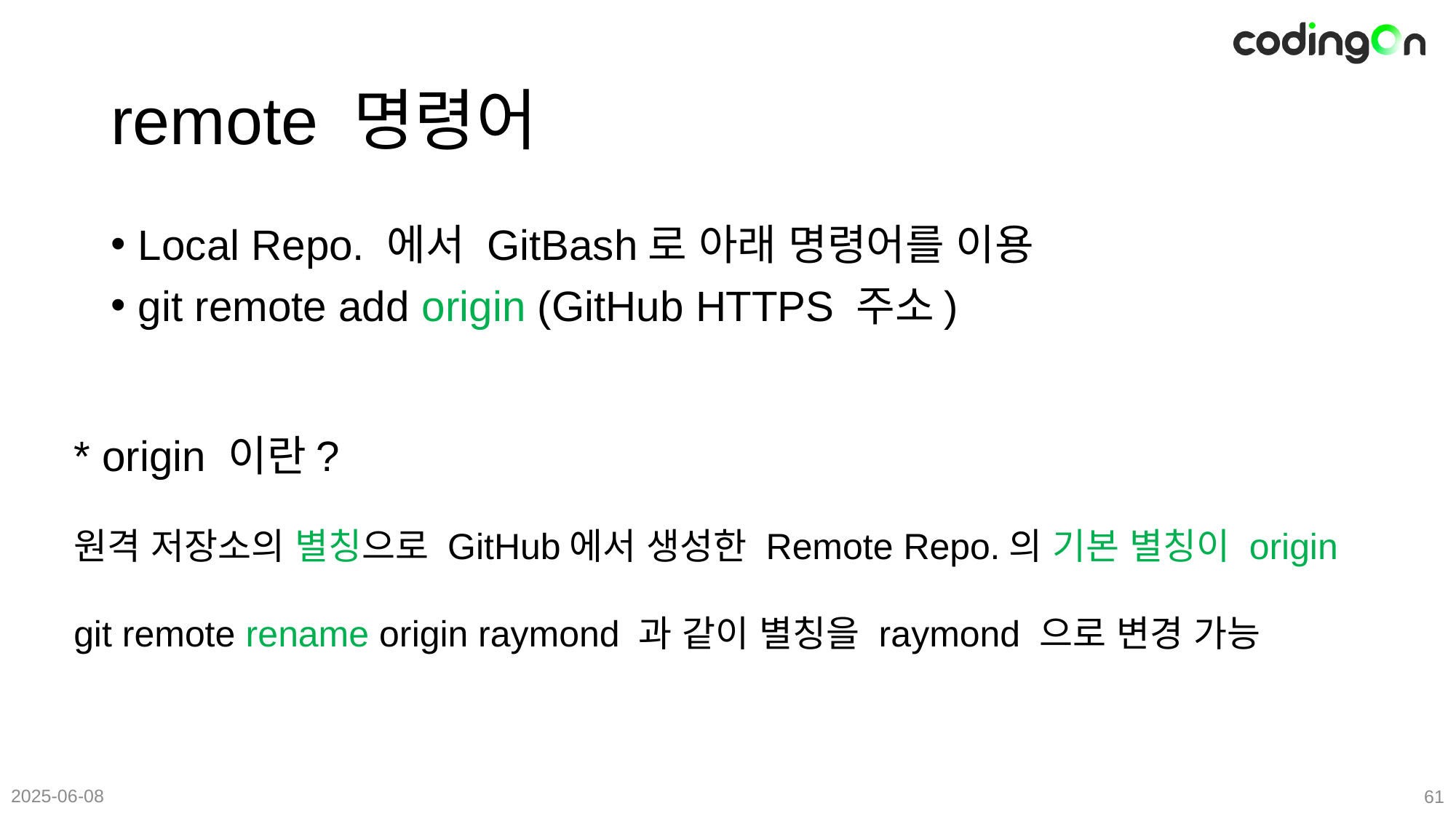

# remote 명령어
Local Repo. 에서 GitBash로 아래 명령어를 이용
git remote add origin (GitHub HTTPS 주소)
* origin 이란?

원격 저장소의 별칭으로 GitHub에서 생성한 Remote Repo.의 기본 별칭이 origin

git remote rename origin raymond 과 같이 별칭을 raymond 으로 변경 가능
2025-06-08
61